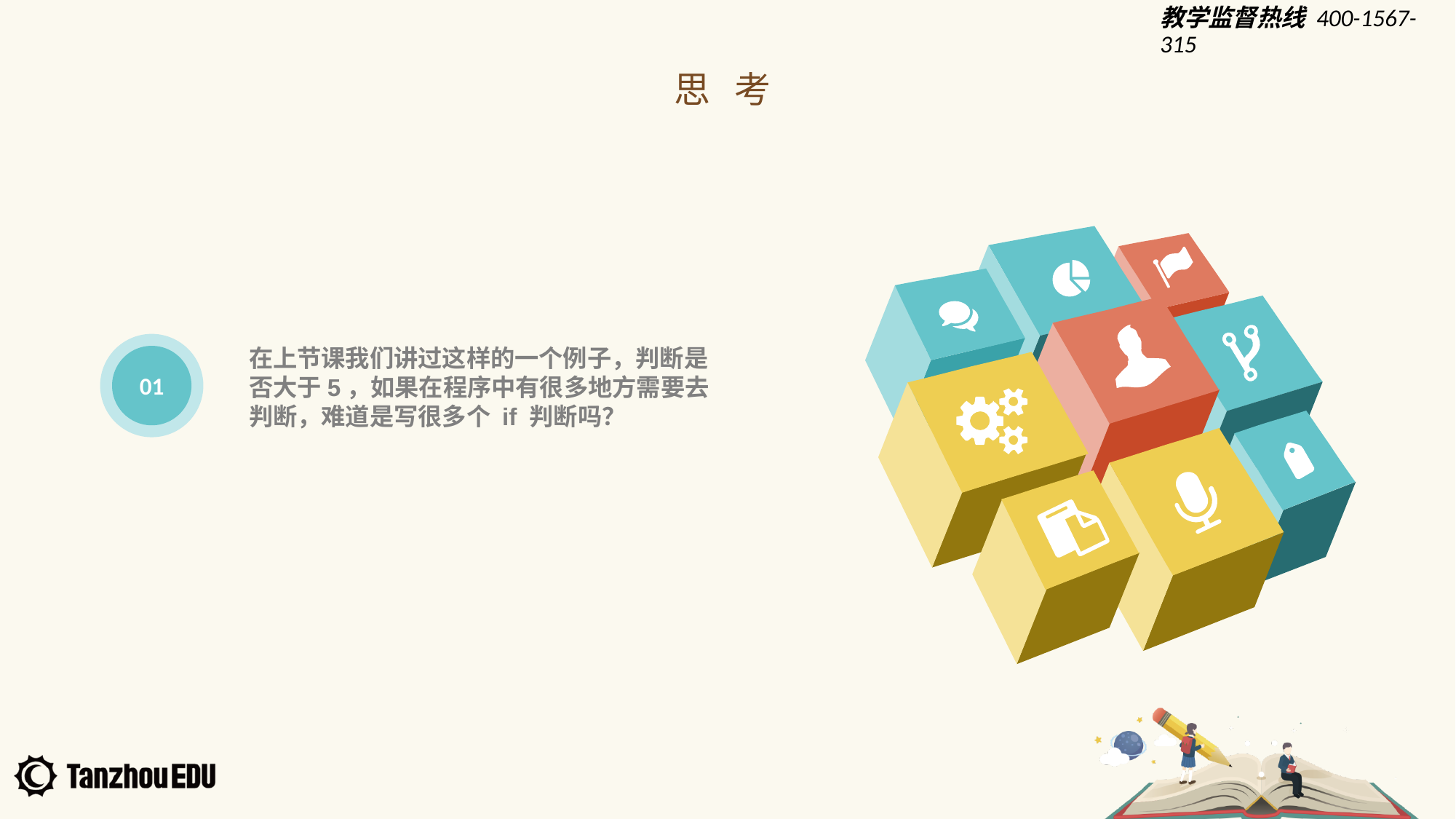

思   考

01
在上节课我们讲过这样的一个例子，判断是否大于5，如果在程序中有很多地方需要去判断，难道是写很多个 if 判断吗？